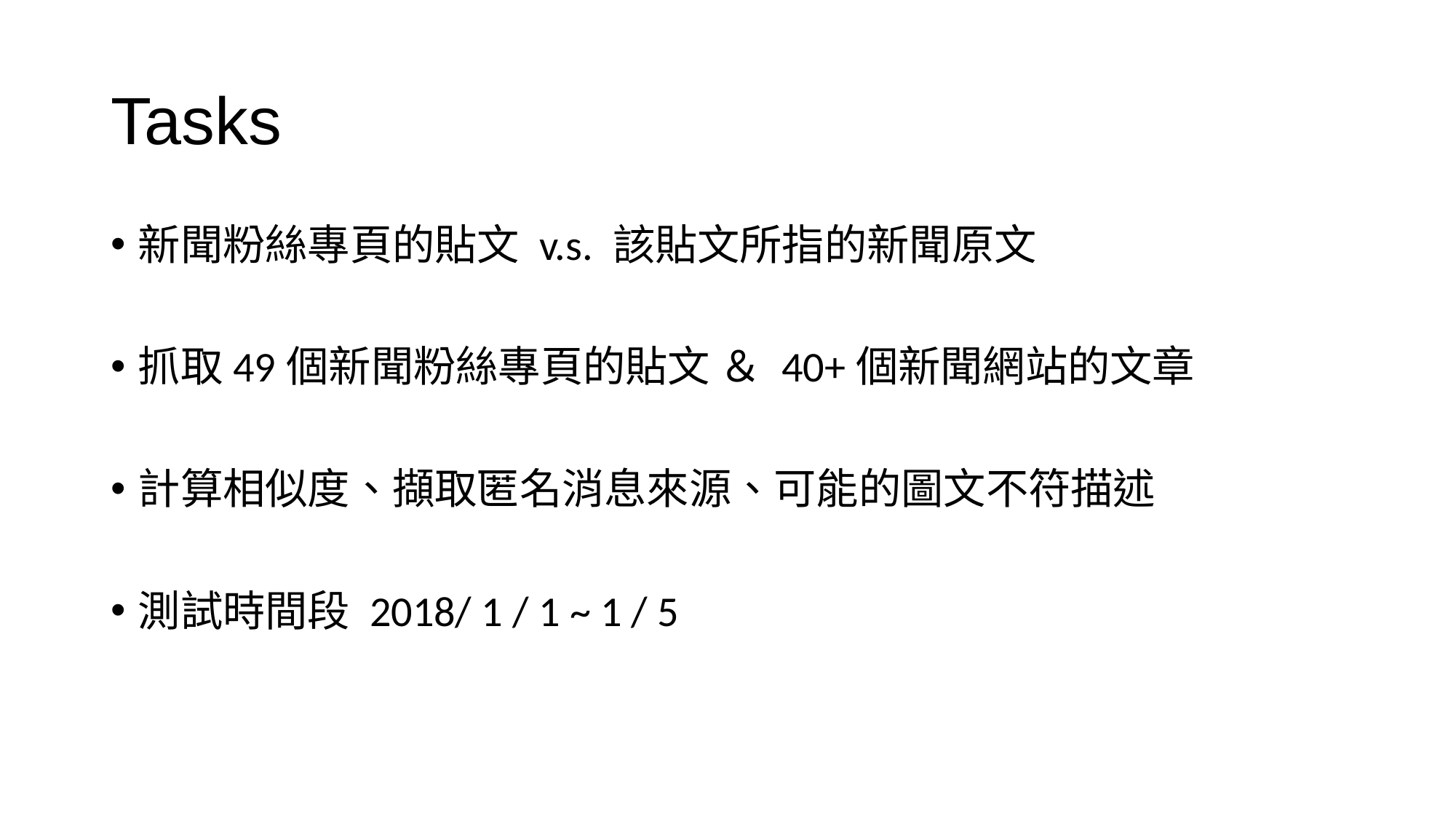

# Tasks
新聞粉絲專頁的貼文 v.s. 該貼文所指的新聞原文

抓取49個新聞粉絲專頁的貼文 ＆ 40+個新聞網站的文章

計算相似度、擷取匿名消息來源、可能的圖文不符描述

測試時間段 2018/ 1 / 1 ~ 1 / 5